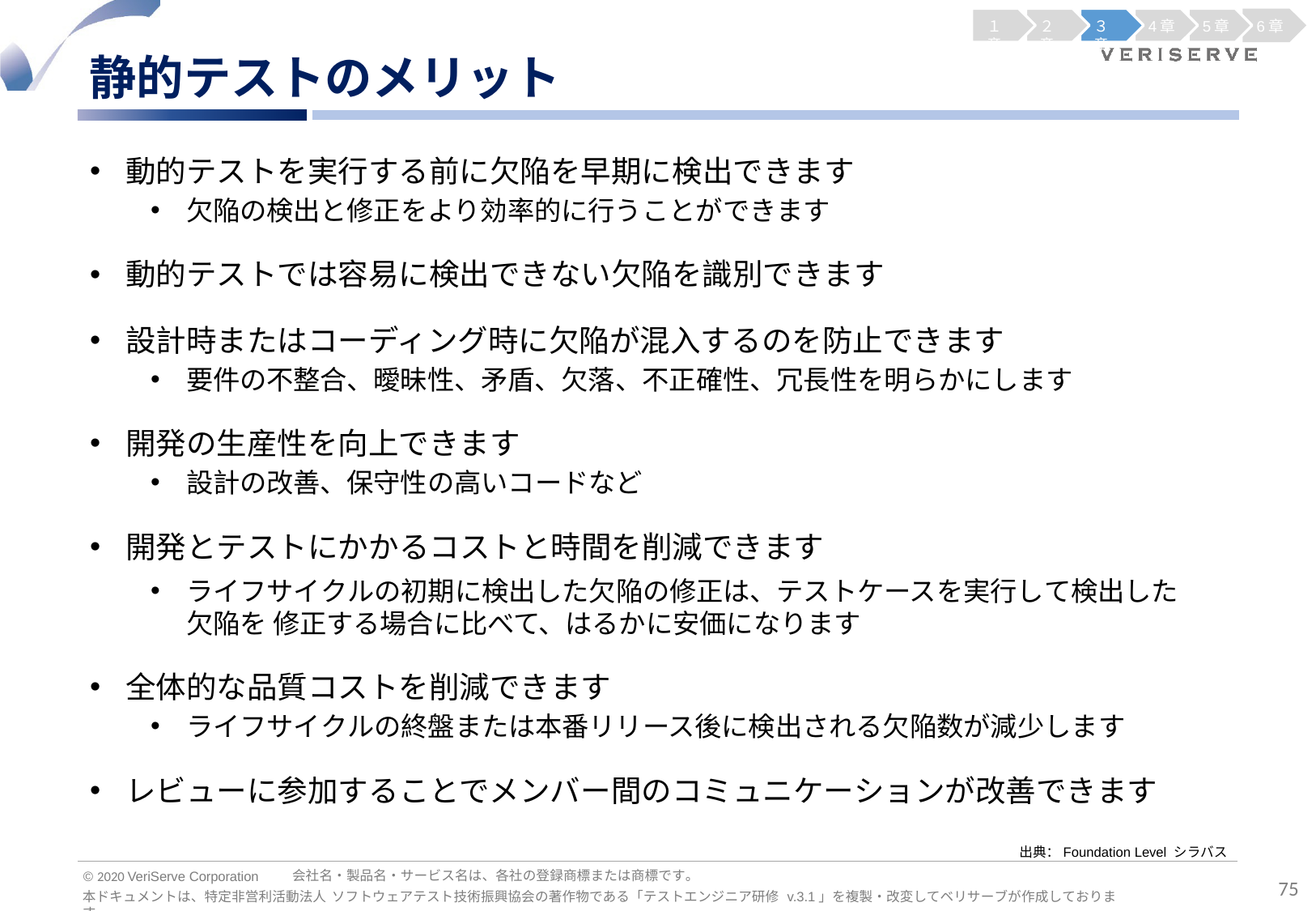

１章
２章
３章
4章
5章
6章
静的テストのメリット

動的テストを実行する前に欠陥を早期に検出できます
欠陥の検出と修正をより効率的に行うことができます

動的テストでは容易に検出できない欠陥を識別できます

設計時またはコーディング時に欠陥が混入するのを防止できます
要件の不整合、曖昧性、矛盾、欠落、不正確性、冗長性を明らかにします

開発の生産性を向上できます
設計の改善、保守性の高いコードなど

開発とテストにかかるコストと時間を削減できます
ライフサイクルの初期に検出した欠陥の修正は、テストケースを実行して検出した欠陥を 修正する場合に比べて、はるかに安価になります

全体的な品質コストを削減できます
ライフサイクルの終盤または本番リリース後に検出される欠陥数が減少します

レビューに参加することでメンバー間のコミュニケーションが改善できます
出典：Foundation Level シラバス
会社名・製品名・サービス名は、各社の登録商標または商標です。
© 2020 VeriServe Corporation
75
本ドキュメントは、特定非営利活動法人 ソフトウェアテスト技術振興協会の著作物である「テストエンジニア研修 v.3.1」を複製・改変してベリサーブが作成しております。